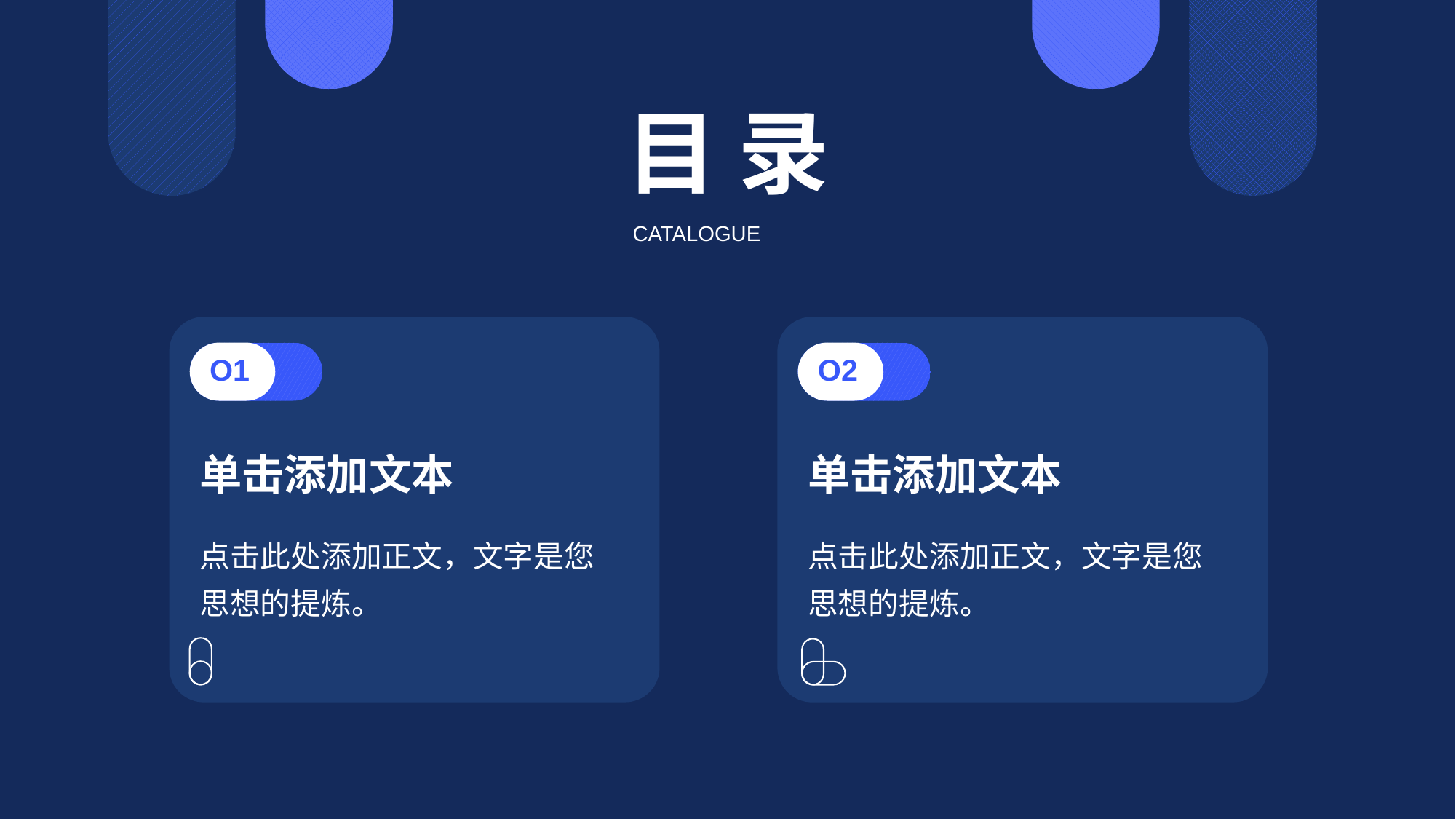

目 录
catalogue

O1

O2
单击添加文本
单击添加文本
点击此处添加正文，文字是您思想的提炼。
点击此处添加正文，文字是您思想的提炼。